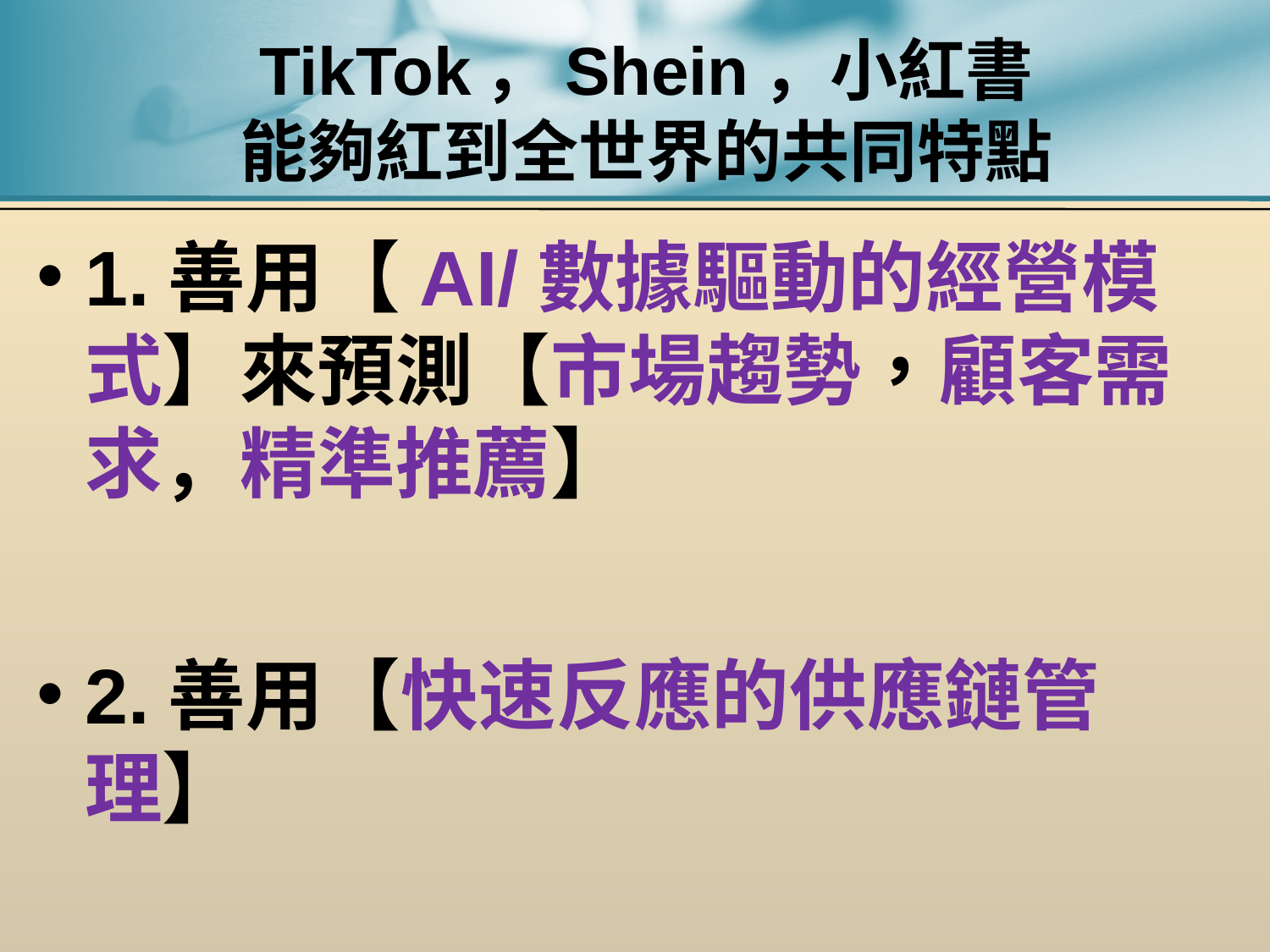

# TikTok，Shein，小紅書 能夠紅到全世界的共同特點
1.善用【AI/數據驅動的經營模式】來預測【市場趨勢，顧客需求，精準推薦】

2.善用【快速反應的供應鏈管理】